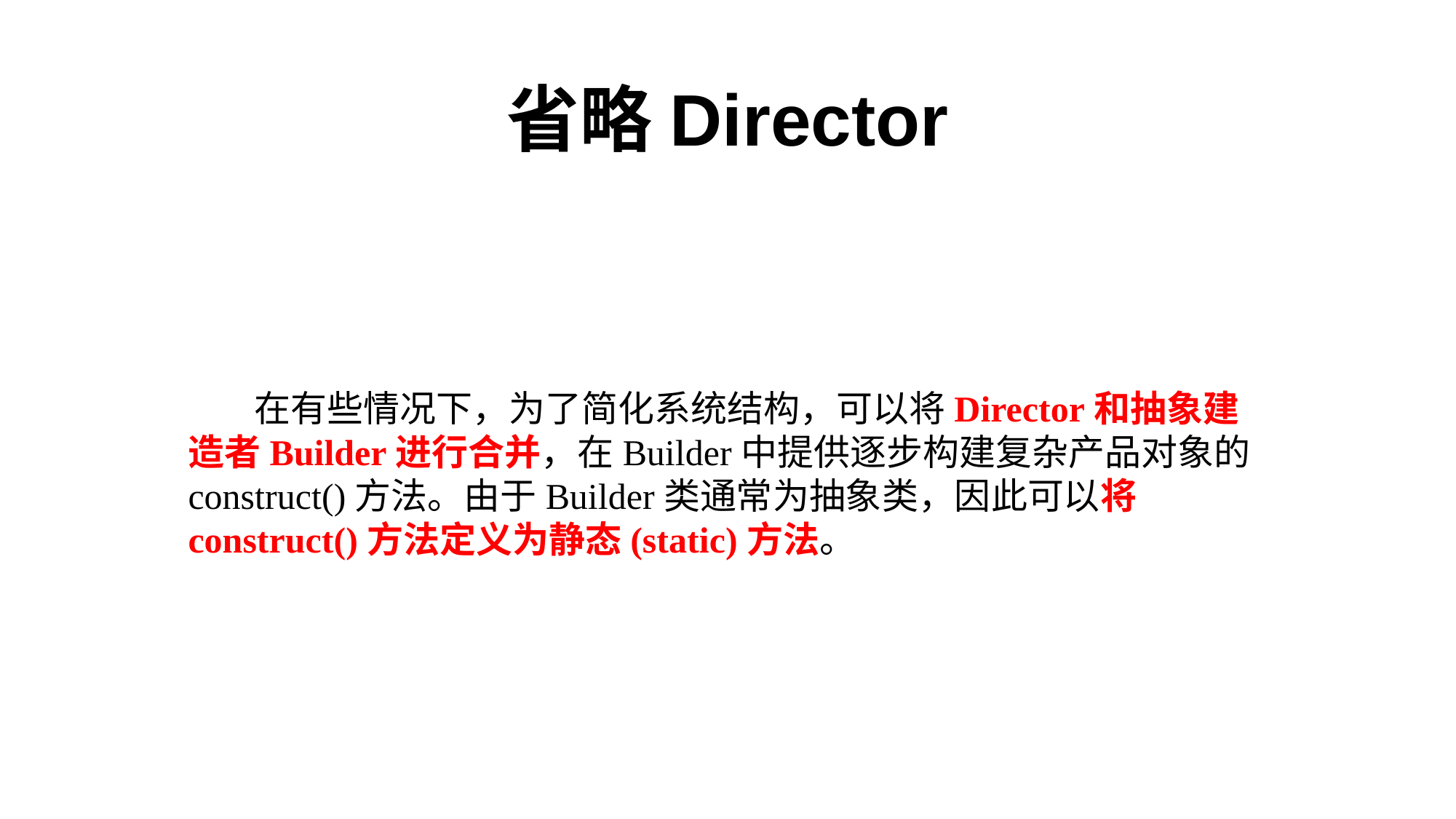

# 省略Director
       在有些情况下，为了简化系统结构，可以将Director和抽象建造者Builder进行合并，在Builder中提供逐步构建复杂产品对象的construct()方法。由于Builder类通常为抽象类，因此可以将construct()方法定义为静态(static)方法。